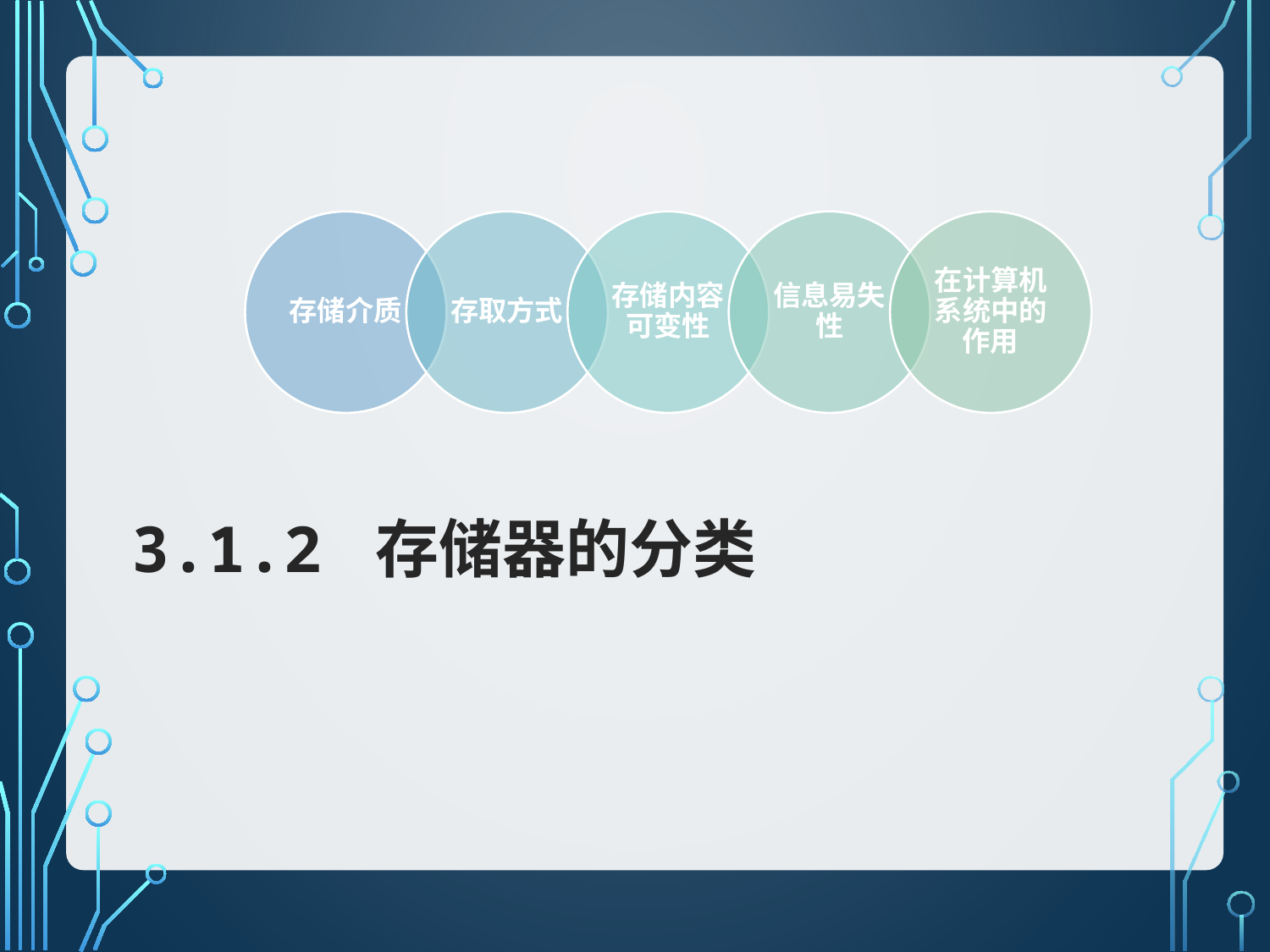

存储介质
存取方式
存储内容可变性
信息易失性
在计算机系统中的作用
# 3.1.2 存储器的分类